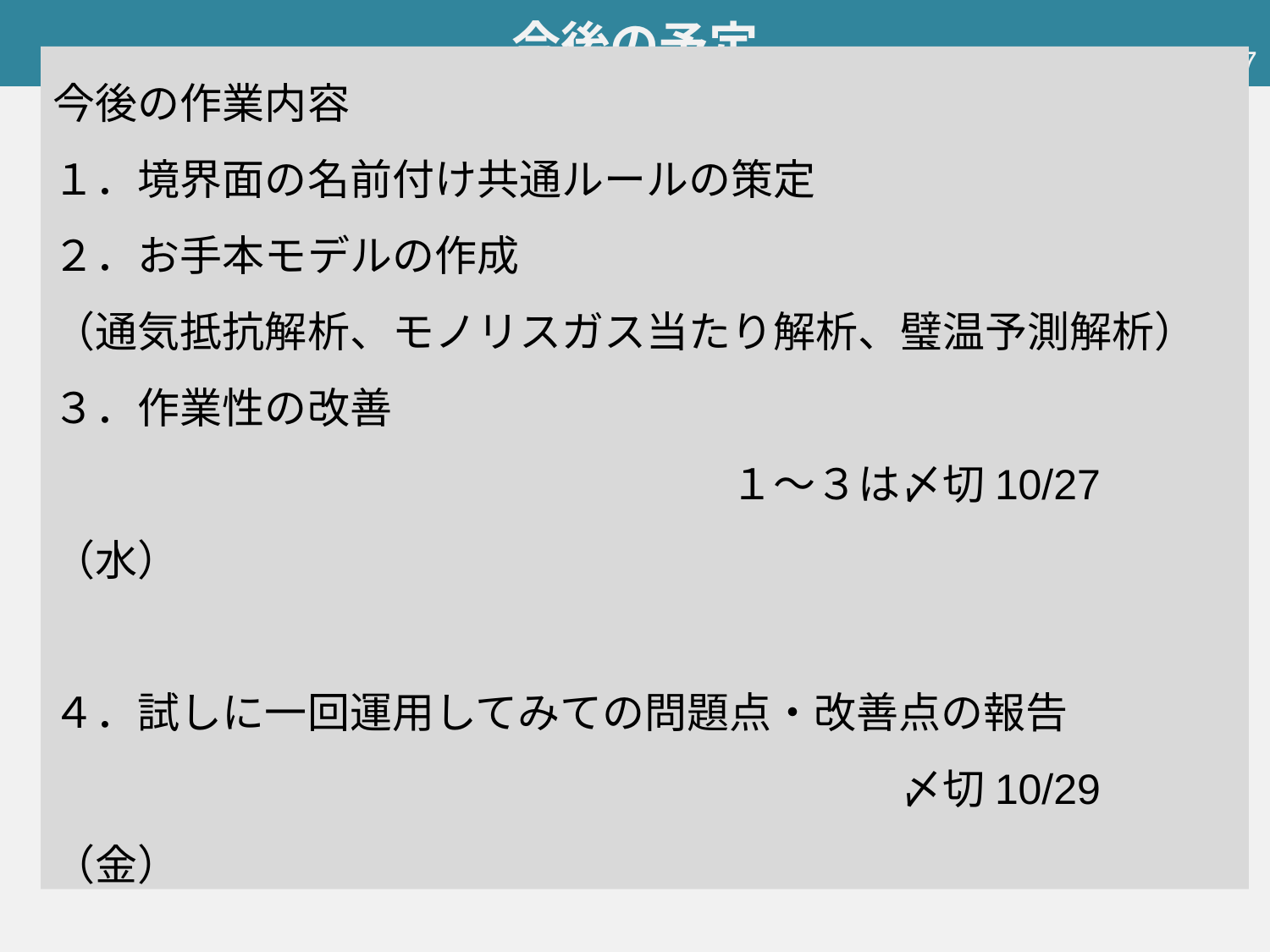

# 今後の予定
7
今後の作業内容
１．境界面の名前付け共通ルールの策定
２．お手本モデルの作成
（通気抵抗解析、モノリスガス当たり解析、璧温予測解析）
３．作業性の改善
　　　　　　　　　　　　　　　　１～３は〆切10/27（水）

４．試しに一回運用してみての問題点・改善点の報告
　　　　　　　　　　　　　　　　　　　　〆切10/29（金）